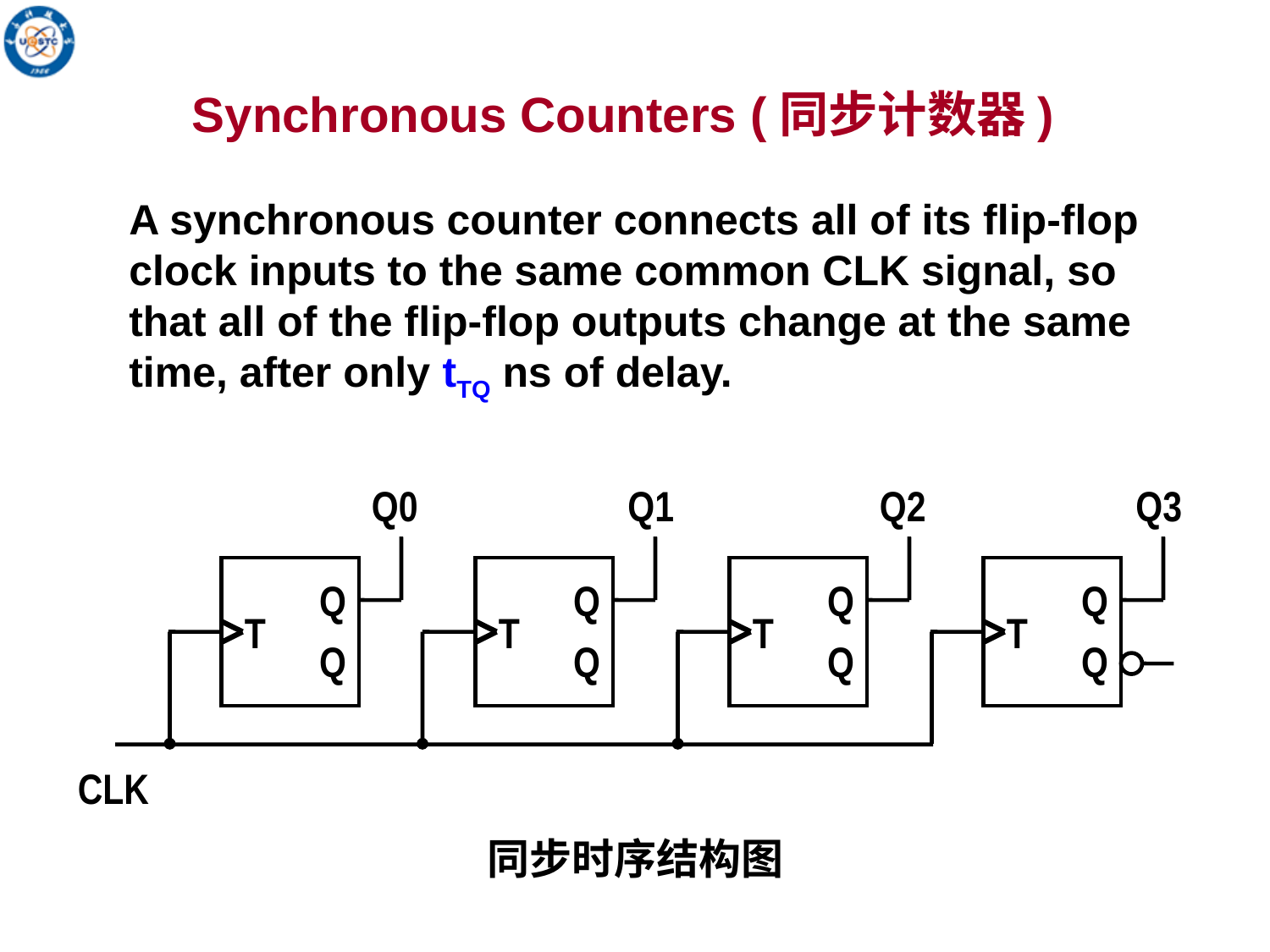

# Synchronous Counters (同步计数器)
A synchronous counter connects all of its flip-flop clock inputs to the same common CLK signal, so that all of the flip-flop outputs change at the same time, after only tTQ ns of delay.
Q0
Q1
Q2
Q3

Q
Q
Q
Q
Q
Q
Q
Q
T

T

T

T

CLK
同步时序结构图